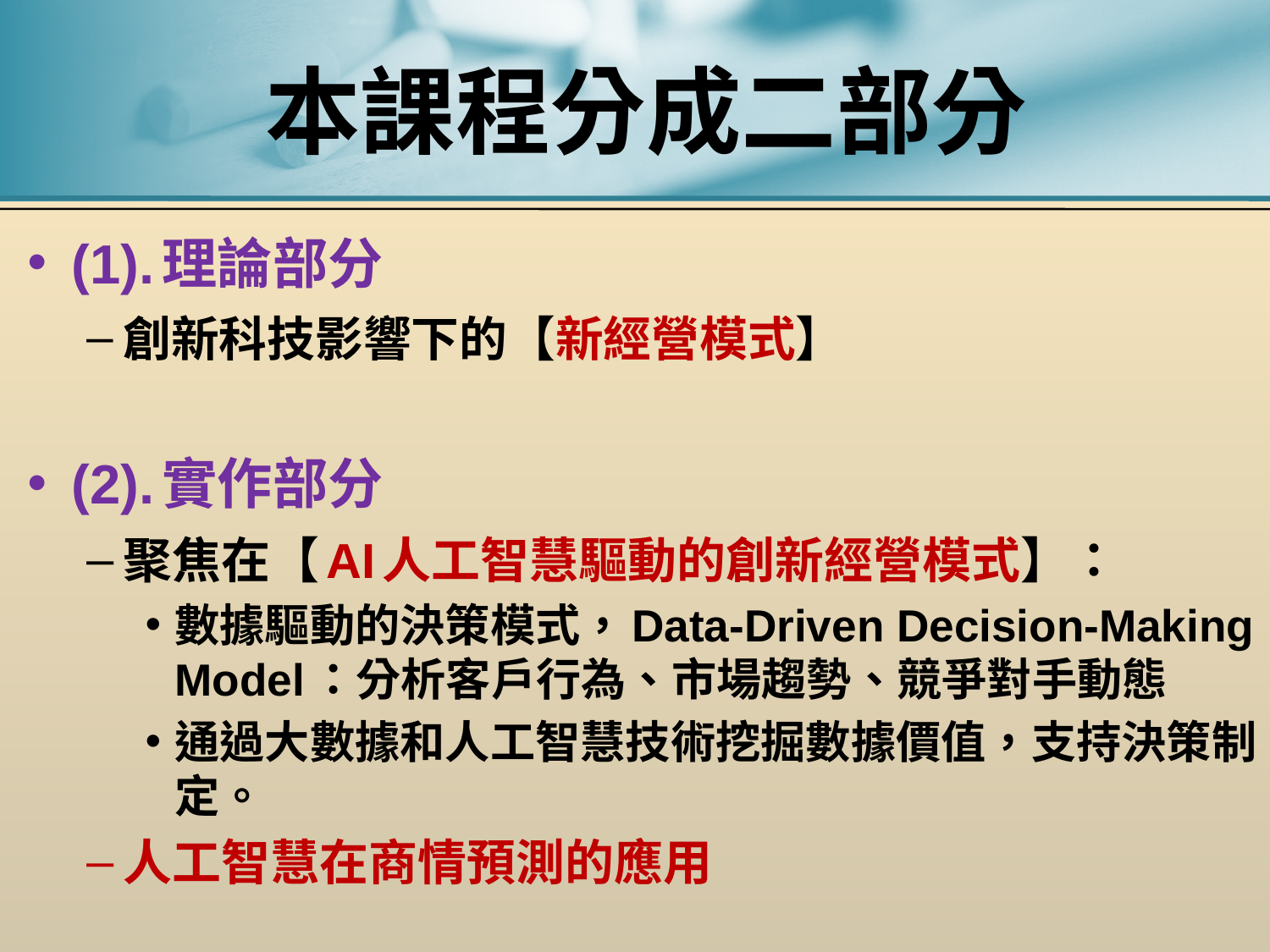

# 本課程分成二部分
(1).理論部分
創新科技影響下的【新經營模式】

(2).實作部分
聚焦在【AI人工智慧驅動的創新經營模式】：
數據驅動的決策模式，Data-Driven Decision-Making Model：分析客戶行為、市場趨勢、競爭對手動態
通過大數據和人工智慧技術挖掘數據價值，支持決策制定。
人工智慧在商情預測的應用